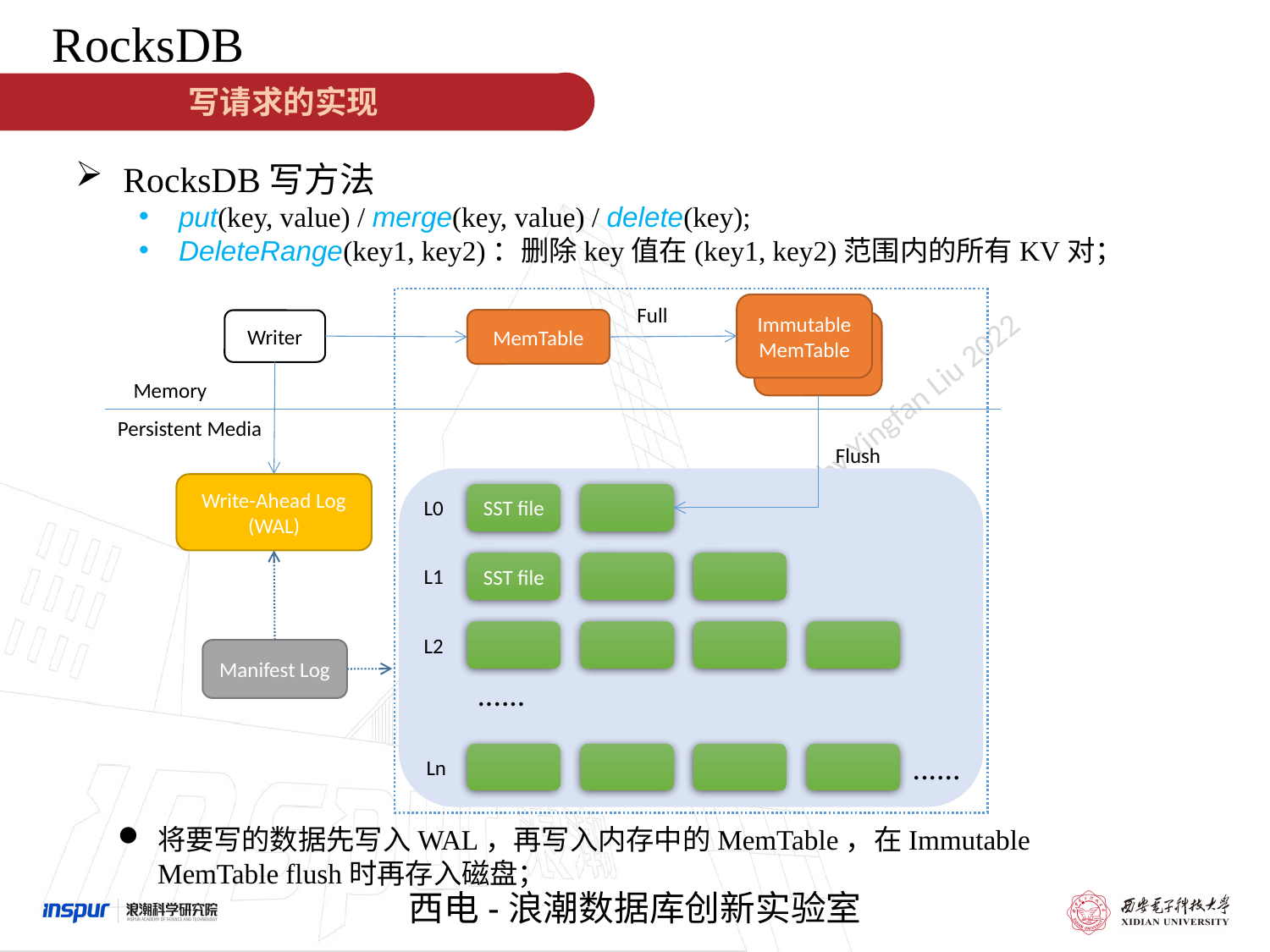

RocksDB

写请求的实现
RocksDB写方法
put(key, value) / merge(key, value) / delete(key);
DeleteRange(key1, key2)：删除key值在(key1, key2)范围内的所有KV对；

Immutable
MemTable
Full
MemTable
Writer

Memory
Persistent Media
Flush

Write-Ahead Log
(WAL)
SST file

L0
SST file

L1

L2
Manifest Log
......
......

Ln
将要写的数据先写入WAL，再写入内存中的MemTable，在Immutable MemTable flush时再存入磁盘；